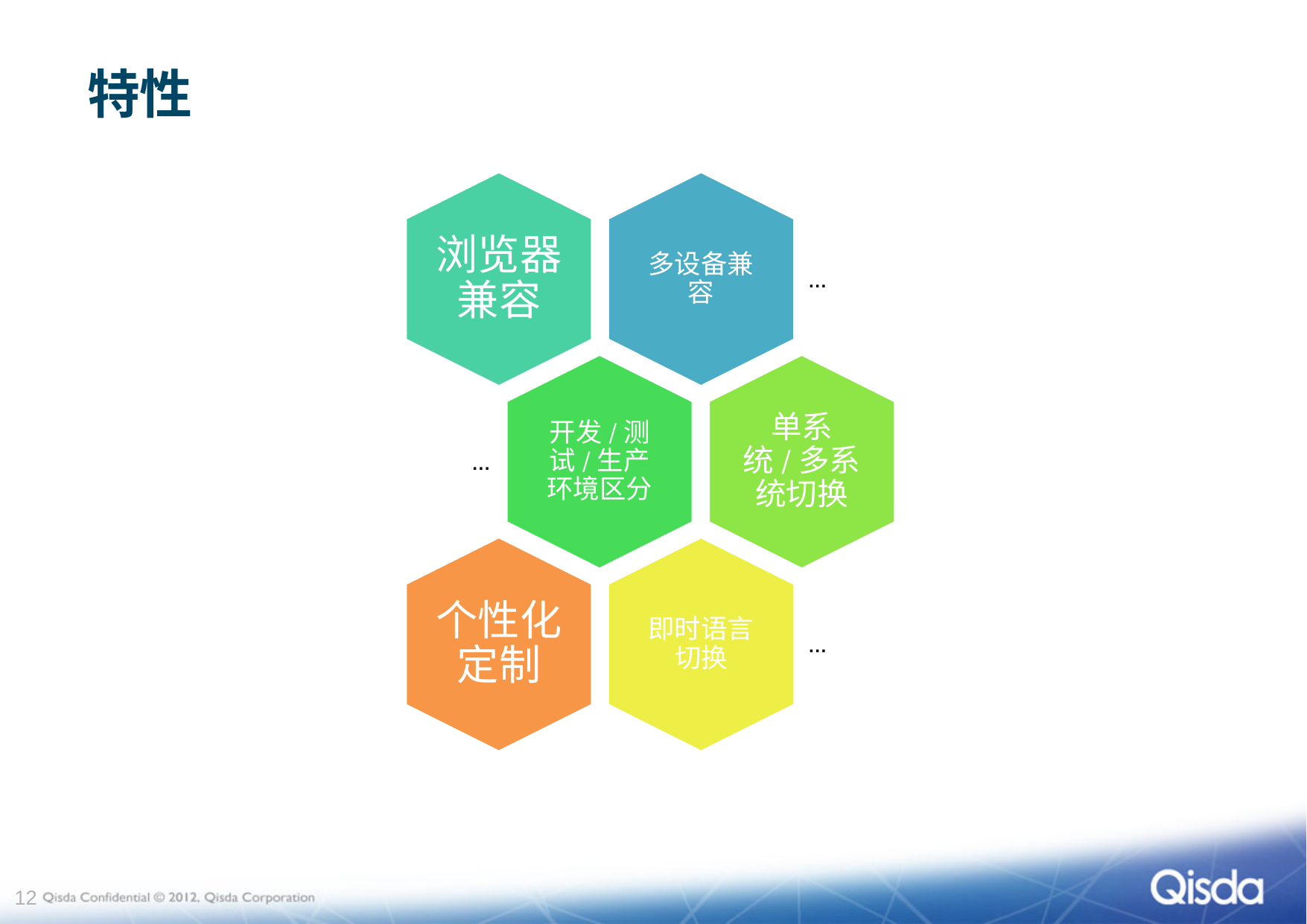

特性

多设备兼容
…
浏览器兼容
开发/测试/生产环境区分
…
单系统/多系统切换
即时语言切换
…
个性化定制
12